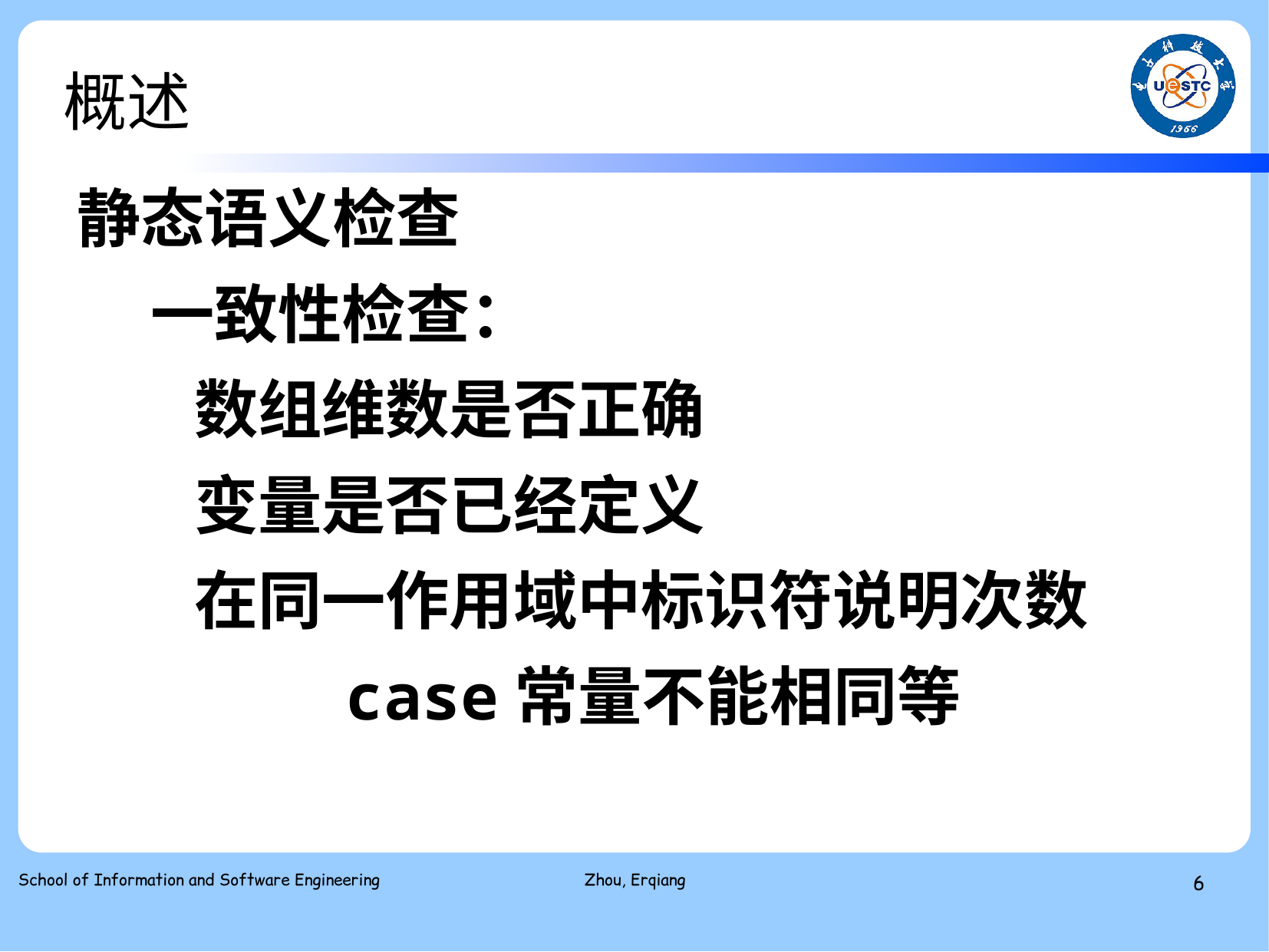

# 概述
静态语义检查
    一致性检查：
       数组维数是否正确
       变量是否已经定义
       在同一作用域中标识符说明次数
       case常量不能相同等

School of Information and Software Engineering
Zhou, Erqiang
6